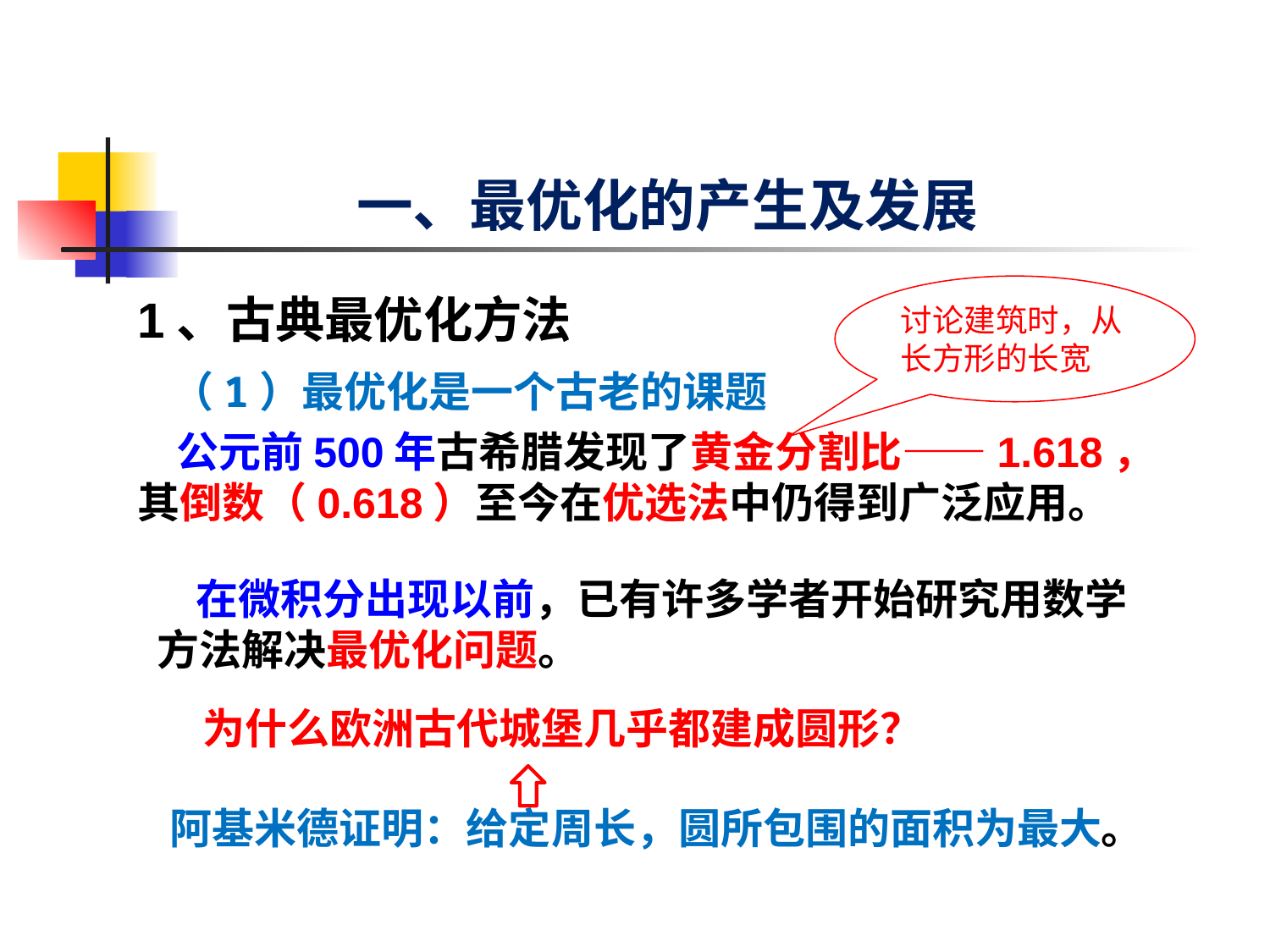

# 一、最优化的产生及发展
讨论建筑时，从长方形的长宽
1、古典最优化方法
  （1）最优化是一个古老的课题
   公元前500年古希腊发现了黄金分割比——1.618，其倒数（0.618）至今在优选法中仍得到广泛应用。
   在微积分出现以前，已有许多学者开始研究用数学方法解决最优化问题。
为什么欧洲古代城堡几乎都建成圆形？

阿基米德证明：给定周长，圆所包围的面积为最大。